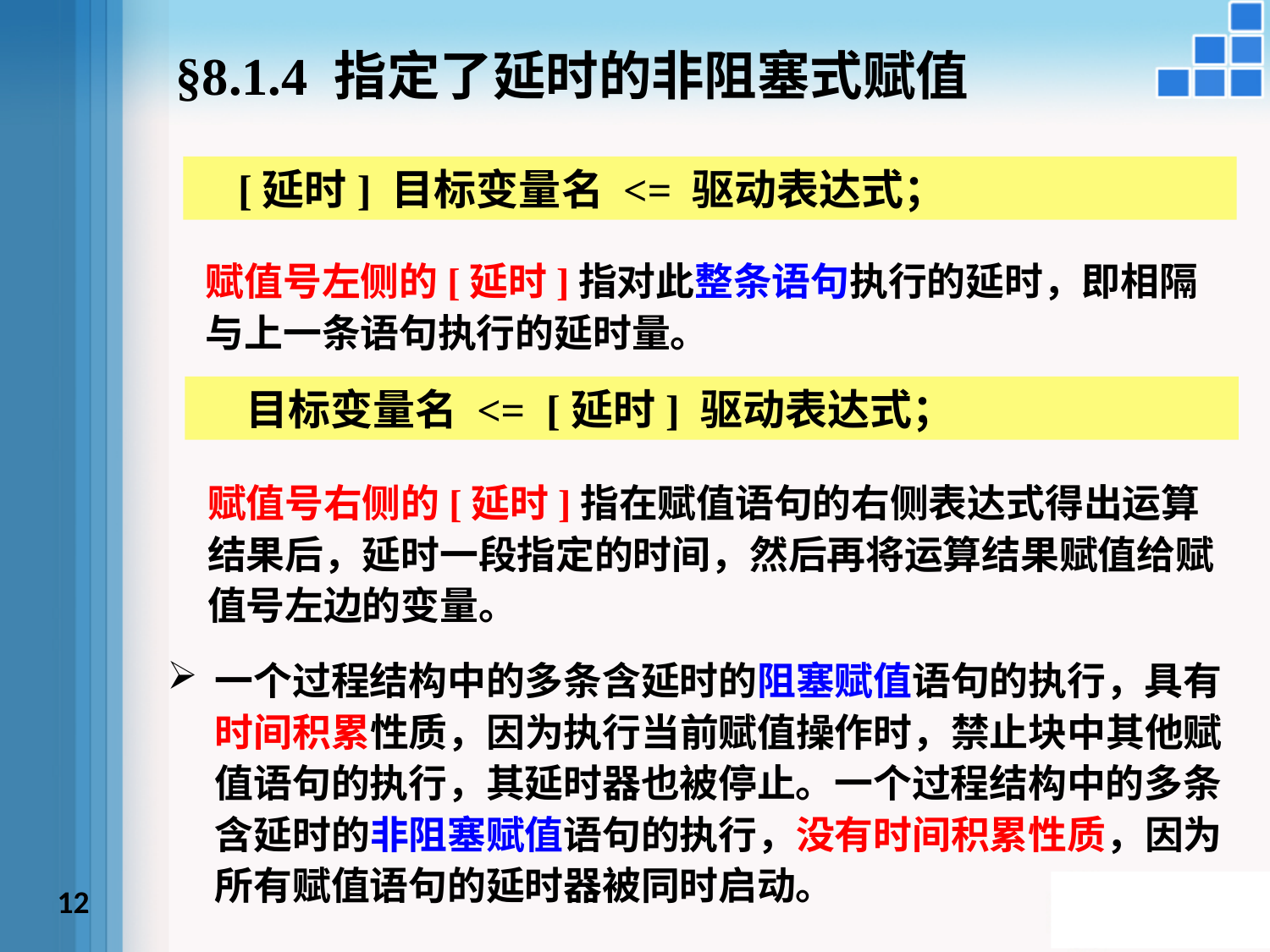

§8.1.4 指定了延时的非阻塞式赋值

    [延时] 目标变量名 <= 驱动表达式；
赋值号左侧的[延时]指对此整条语句执行的延时，即相隔与上一条语句执行的延时量。
    目标变量名 <=  [延时] 驱动表达式；
赋值号右侧的[延时]指在赋值语句的右侧表达式得出运算结果后，延时一段指定的时间，然后再将运算结果赋值给赋值号左边的变量。
一个过程结构中的多条含延时的阻塞赋值语句的执行，具有时间积累性质，因为执行当前赋值操作时，禁止块中其他赋值语句的执行，其延时器也被停止。一个过程结构中的多条含延时的非阻塞赋值语句的执行，没有时间积累性质，因为所有赋值语句的延时器被同时启动。

12